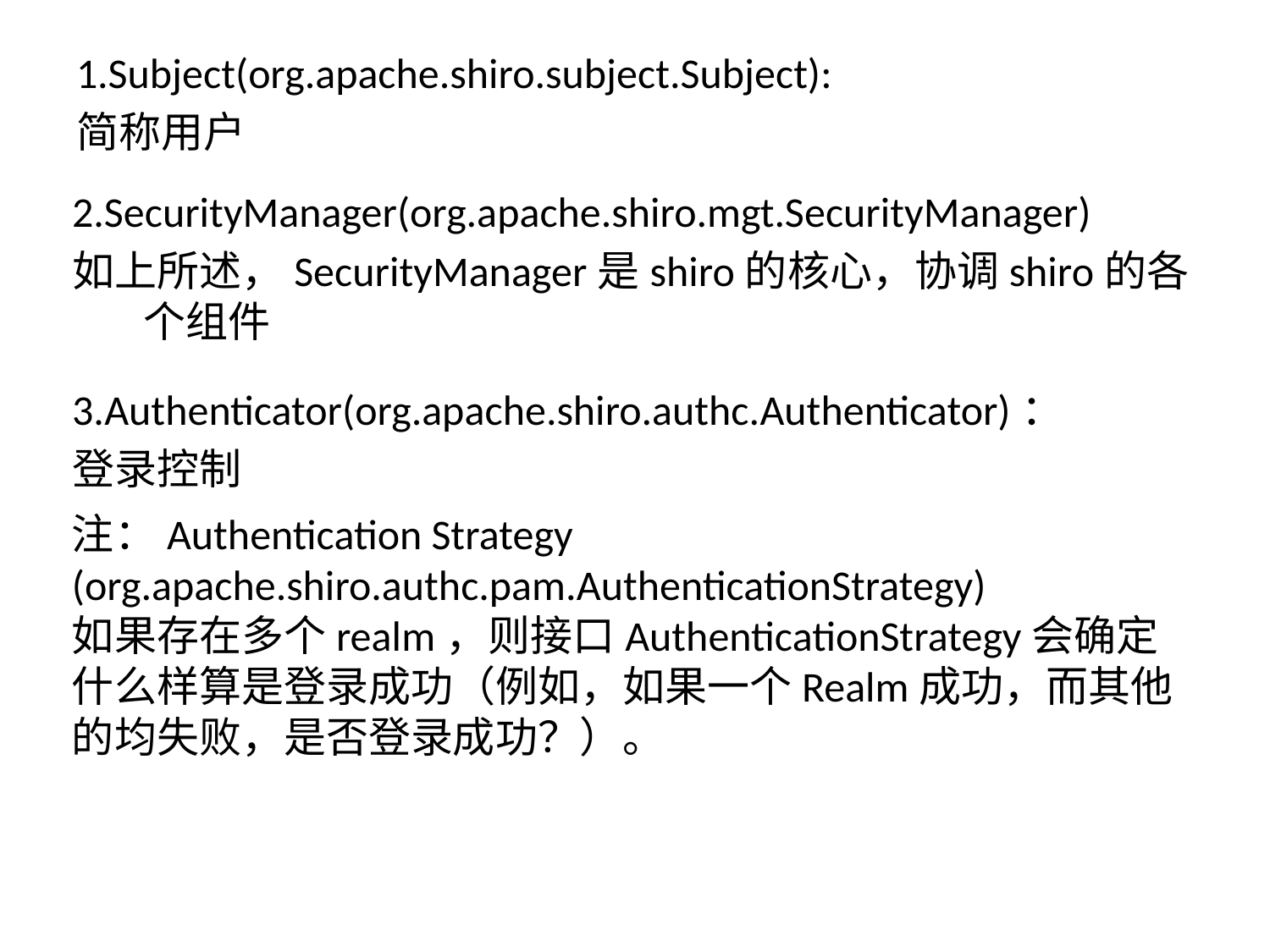

1.Subject(org.apache.shiro.subject.Subject):
简称用户
2.SecurityManager(org.apache.shiro.mgt.SecurityManager)
如上所述，SecurityManager是shiro的核心，协调shiro的各个组件
3.Authenticator(org.apache.shiro.authc.Authenticator)：
登录控制
注：Authentication Strategy
(org.apache.shiro.authc.pam.AuthenticationStrategy)
如果存在多个realm，则接口AuthenticationStrategy会确定什么样算是登录成功（例如，如果一个Realm成功，而其他的均失败，是否登录成功？）。